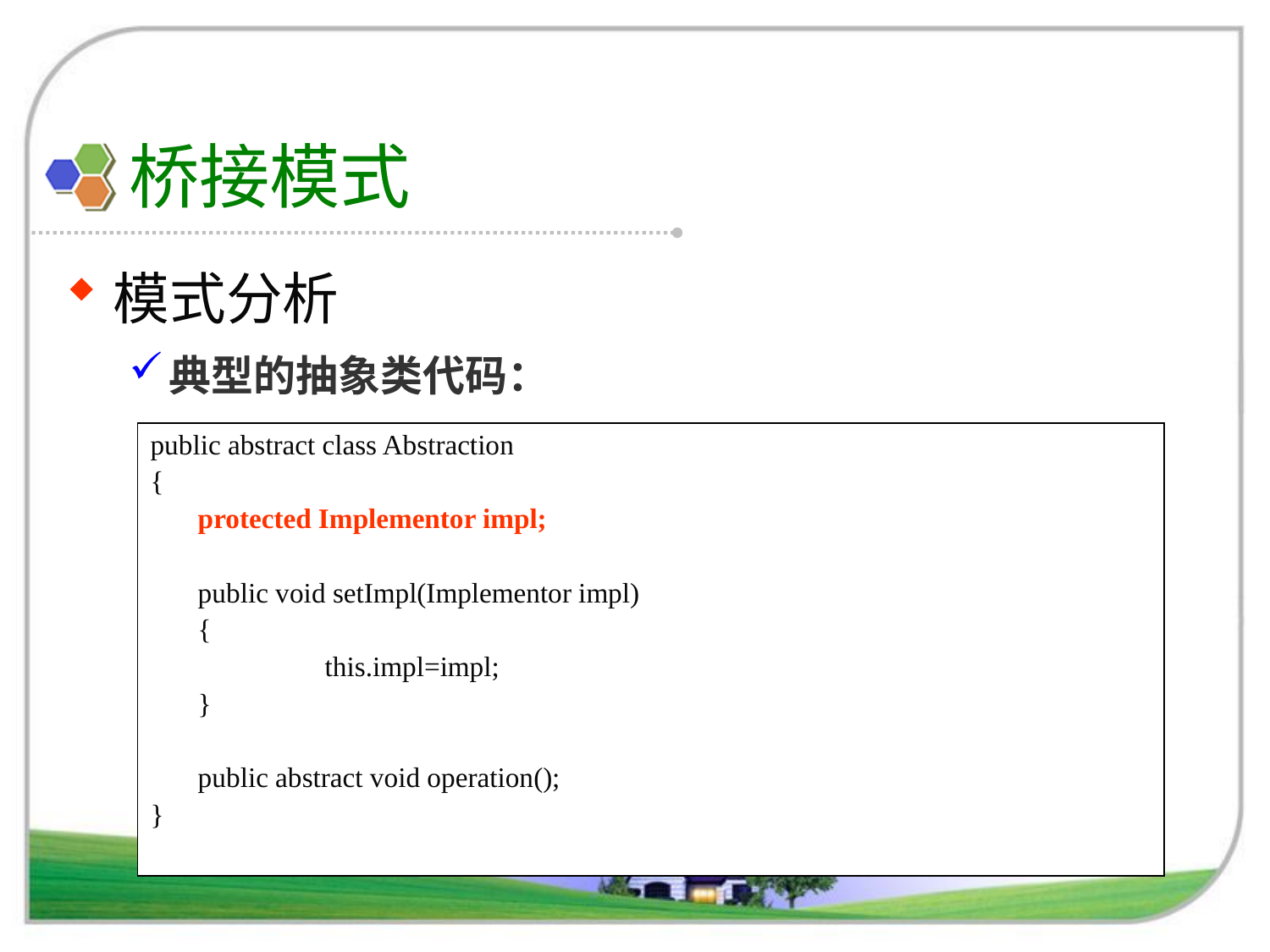

# 桥接模式
模式分析
典型的抽象类代码：

| public abstract class Abstraction { protected Implementor impl; public void setImpl(Implementor impl) { this.impl=impl; } public abstract void operation(); } |
| --- |